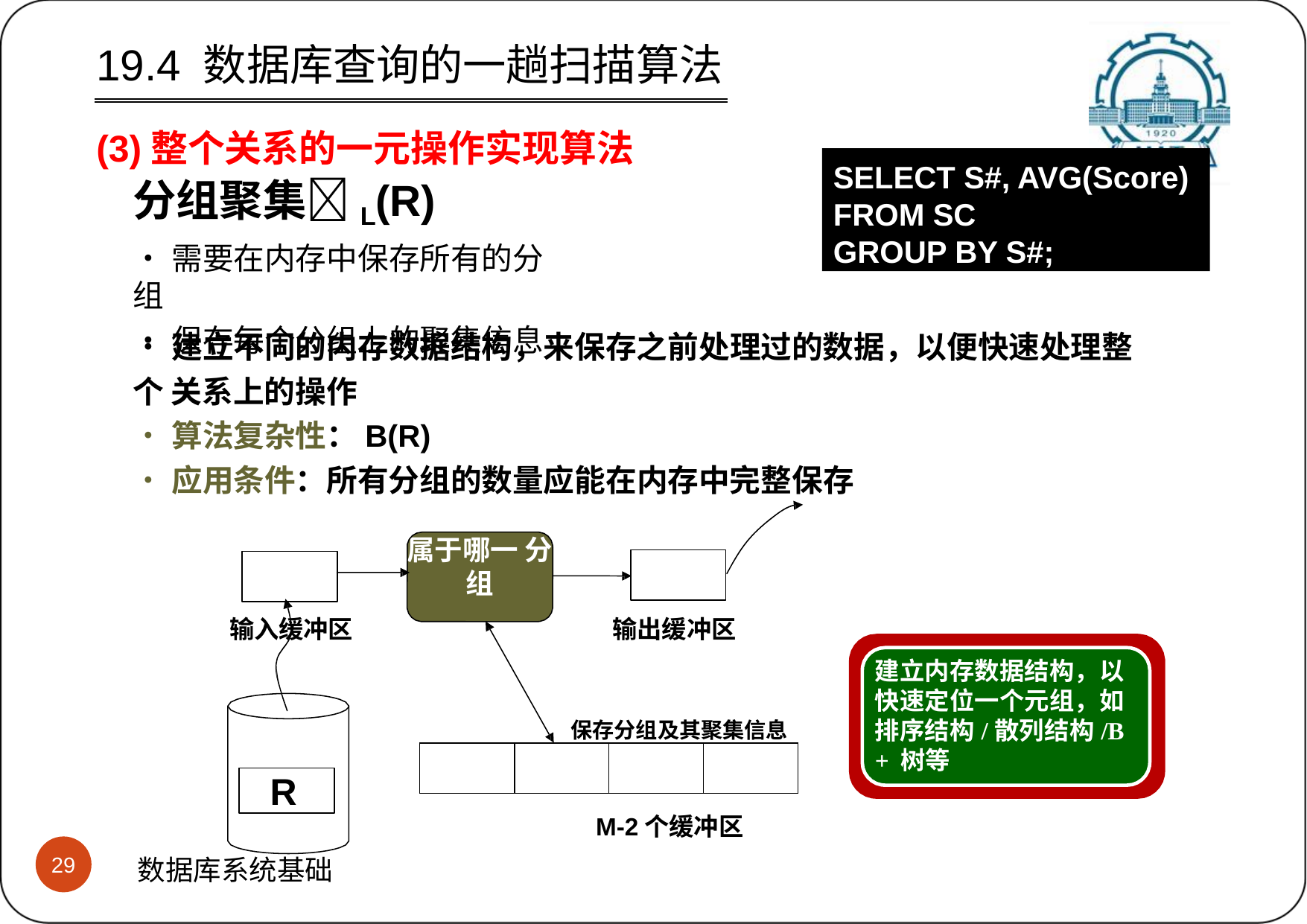

19.4 数据库查询的一趟扫描算法
(3)整个关系的一元操作实现算法

SELECT S#, AVG(Score) FROM SC
GROUP BY S#;
分组聚集γL(R)
•需要在内存中保存所有的分组
•保存每个分组上的聚集信息
•建立不同的内存数据结构，来保存之前处理过的数据，以便快速处理整个 关系上的操作
•算法复杂性：B(R)
•应用条件：所有分组的数量应能在内存中完整保存

属于哪一 分组

输入缓冲区
输出缓冲区

建立内存数据结构，以 快速定位一个元组，如 排序结构/散列结构/B+ 树等

保存分组及其聚集信息
|  |  |  |  |
| --- | --- | --- | --- |

R
M-2个缓冲区